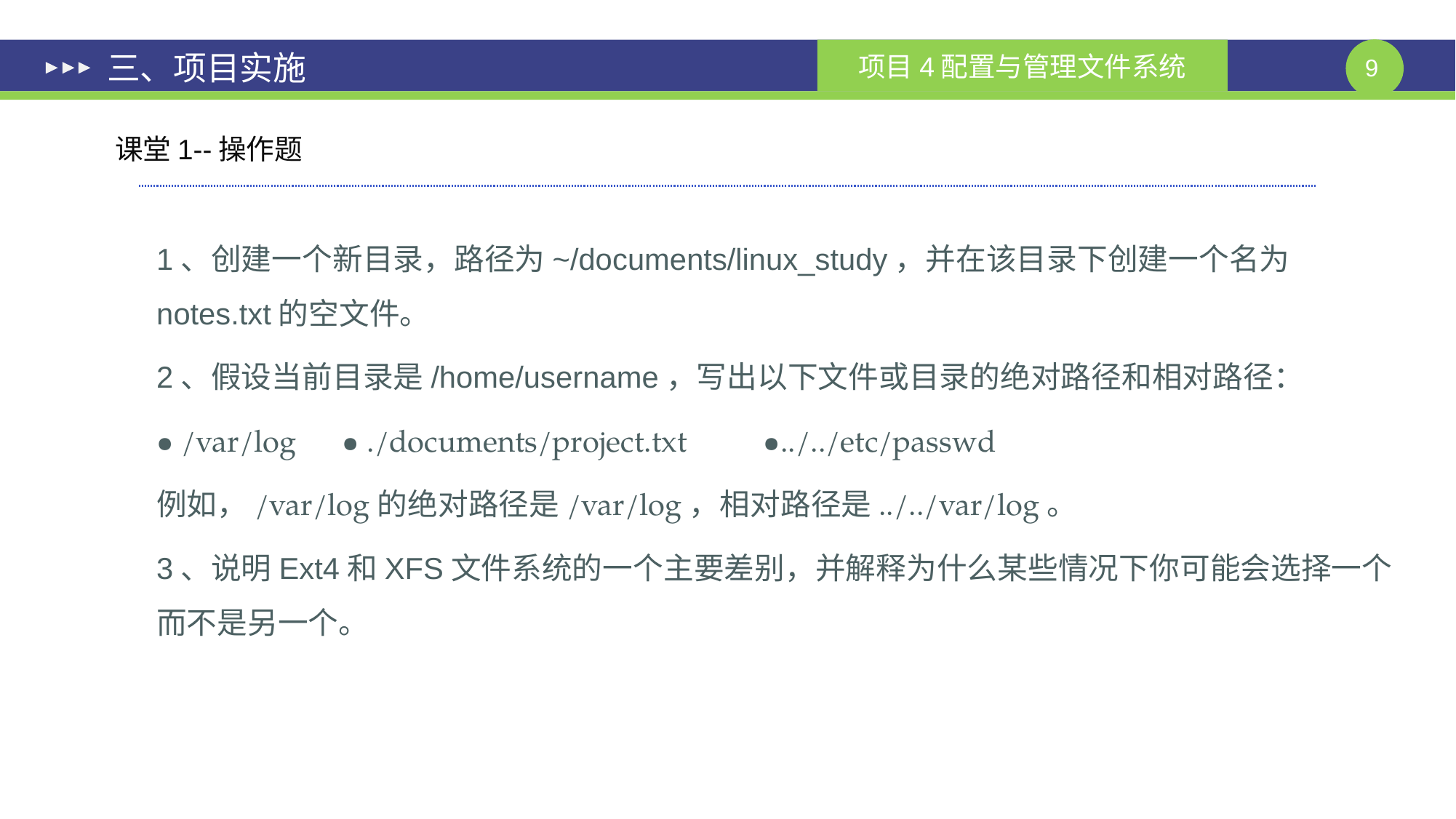

# 三、项目实施
课堂1--操作题

1、创建一个新目录，路径为~/documents/linux_study，并在该目录下创建一个名为notes.txt的空文件。
2、假设当前目录是/home/username，写出以下文件或目录的绝对路径和相对路径：
• /var/log      • ./documents/project.txt          •../../etc/passwd
例如，/var/log的绝对路径是/var/log，相对路径是../../var/log。
3、说明Ext4和XFS文件系统的一个主要差别，并解释为什么某些情况下你可能会选择一个而不是另一个。